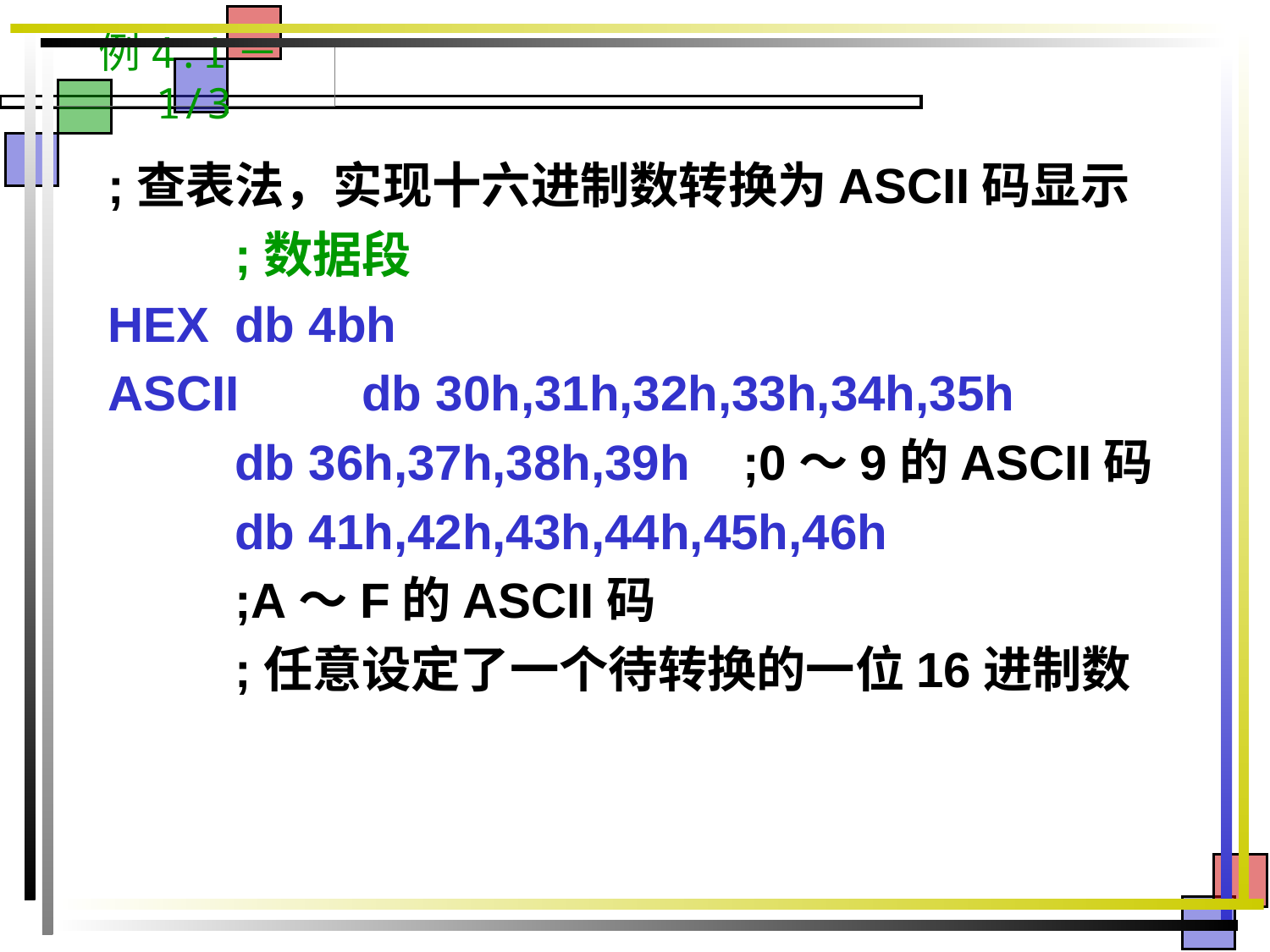

# 例4.1－1/3
;查表法，实现十六进制数转换为ASCII码显示
	;数据段
HEX	db 4bh
ASCII	db 30h,31h,32h,33h,34h,35h
	db 36h,37h,38h,39h	;0～9的ASCII码
	db 41h,42h,43h,44h,45h,46h
	;A～F的ASCII码
	;任意设定了一个待转换的一位16进制数